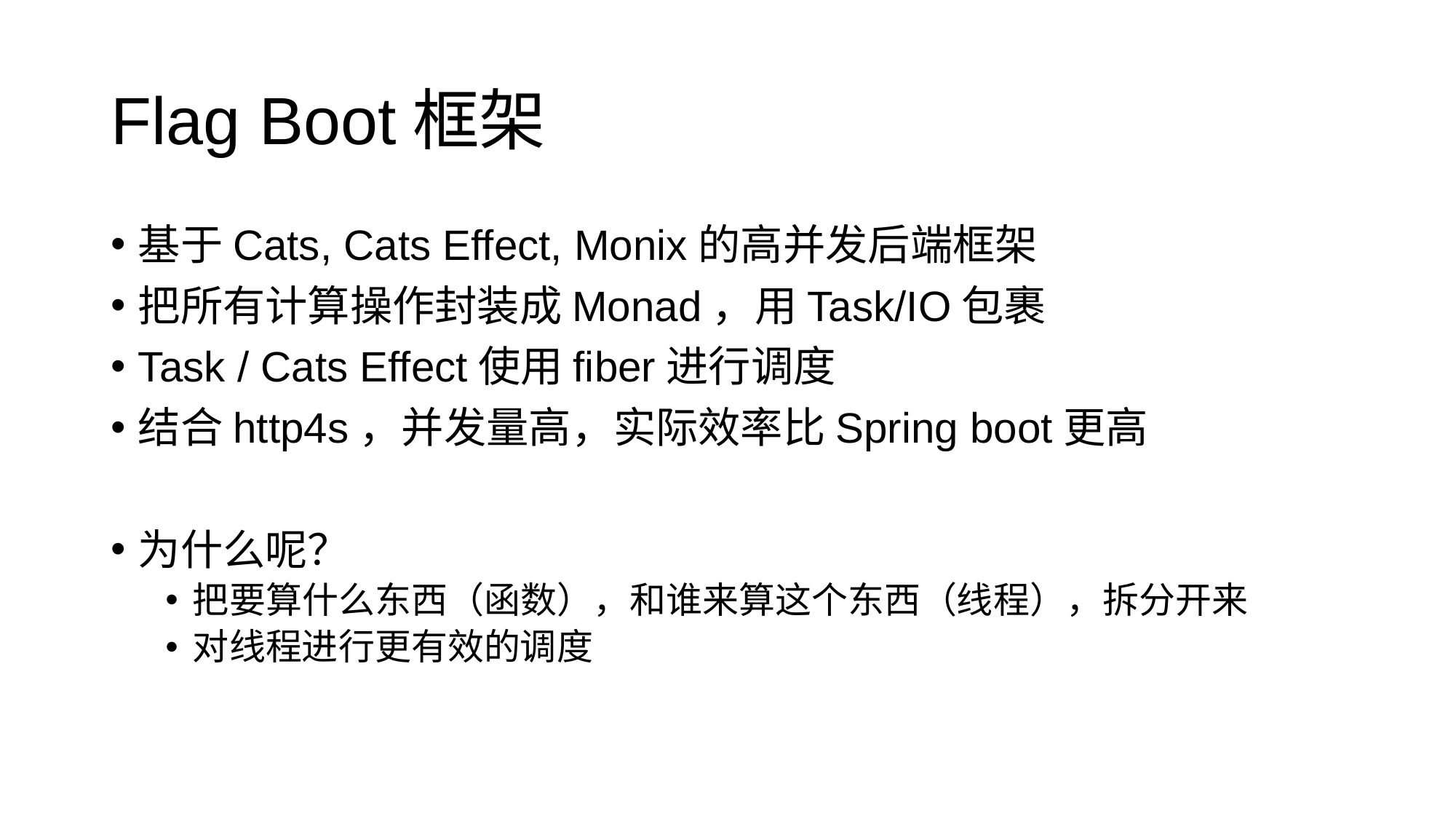

# Flag Boot框架
基于Cats, Cats Effect, Monix的高并发后端框架
把所有计算操作封装成Monad，用Task/IO包裹
Task / Cats Effect使用fiber进行调度
结合http4s，并发量高，实际效率比Spring boot更高

为什么呢？
把要算什么东西（函数），和谁来算这个东西（线程），拆分开来
对线程进行更有效的调度